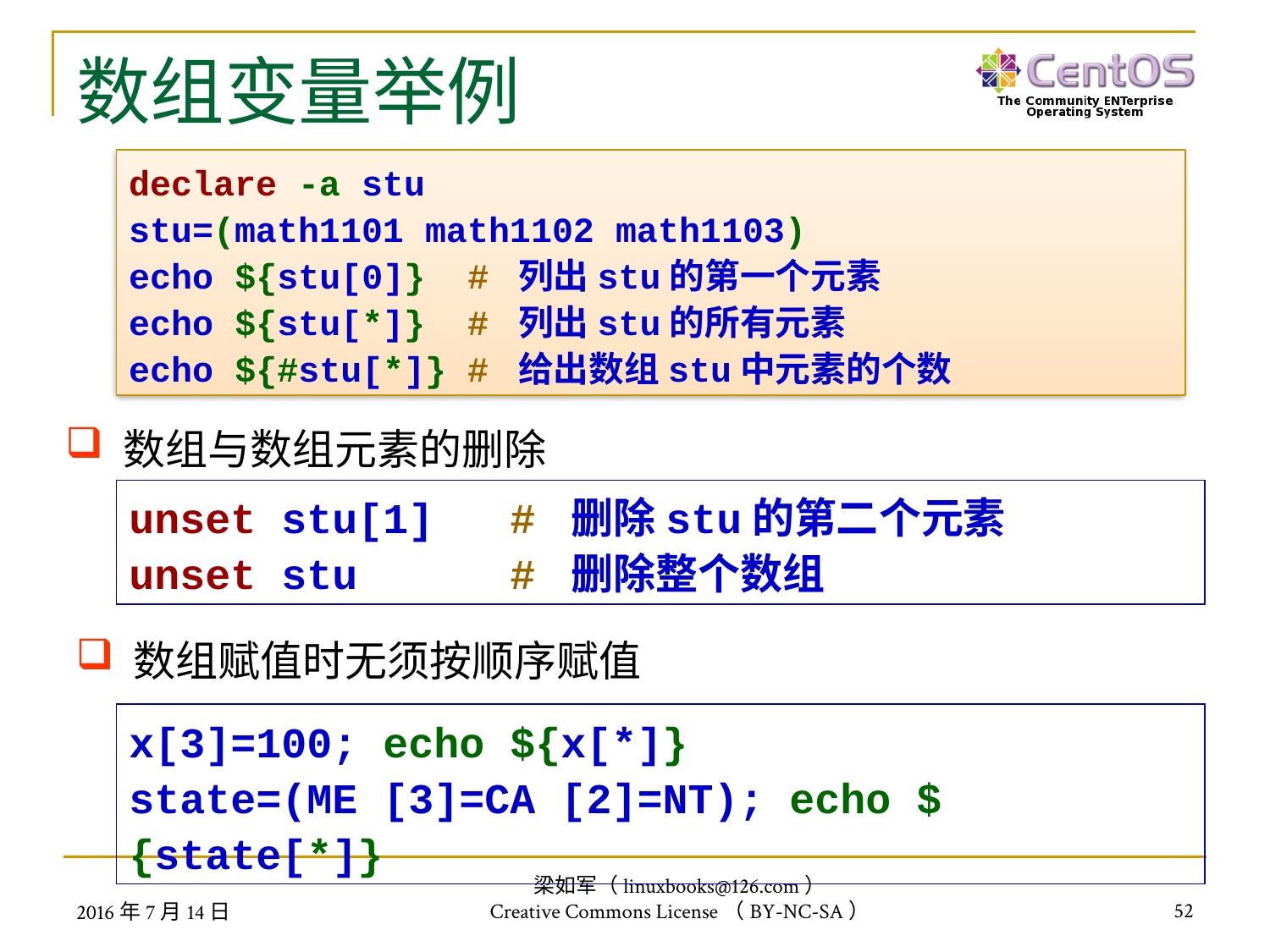

# 数组变量举例
declare -a stu
stu=(math1101 math1102 math1103)
echo ${stu[0]}  # 列出stu的第一个元素
echo ${stu[*]}  # 列出stu的所有元素
echo ${#stu[*]} # 给出数组stu中元素的个数
 数组与数组元素的删除
unset stu[1]   # 删除stu的第二个元素
unset stu      # 删除整个数组
 数组赋值时无须按顺序赋值
x[3]=100; echo ${x[*]}
state=(ME [3]=CA [2]=NT); echo ${state[*]}
梁如军（linuxbooks@126.com）
Creative Commons License（BY-NC-SA）
2016年7月14日
52